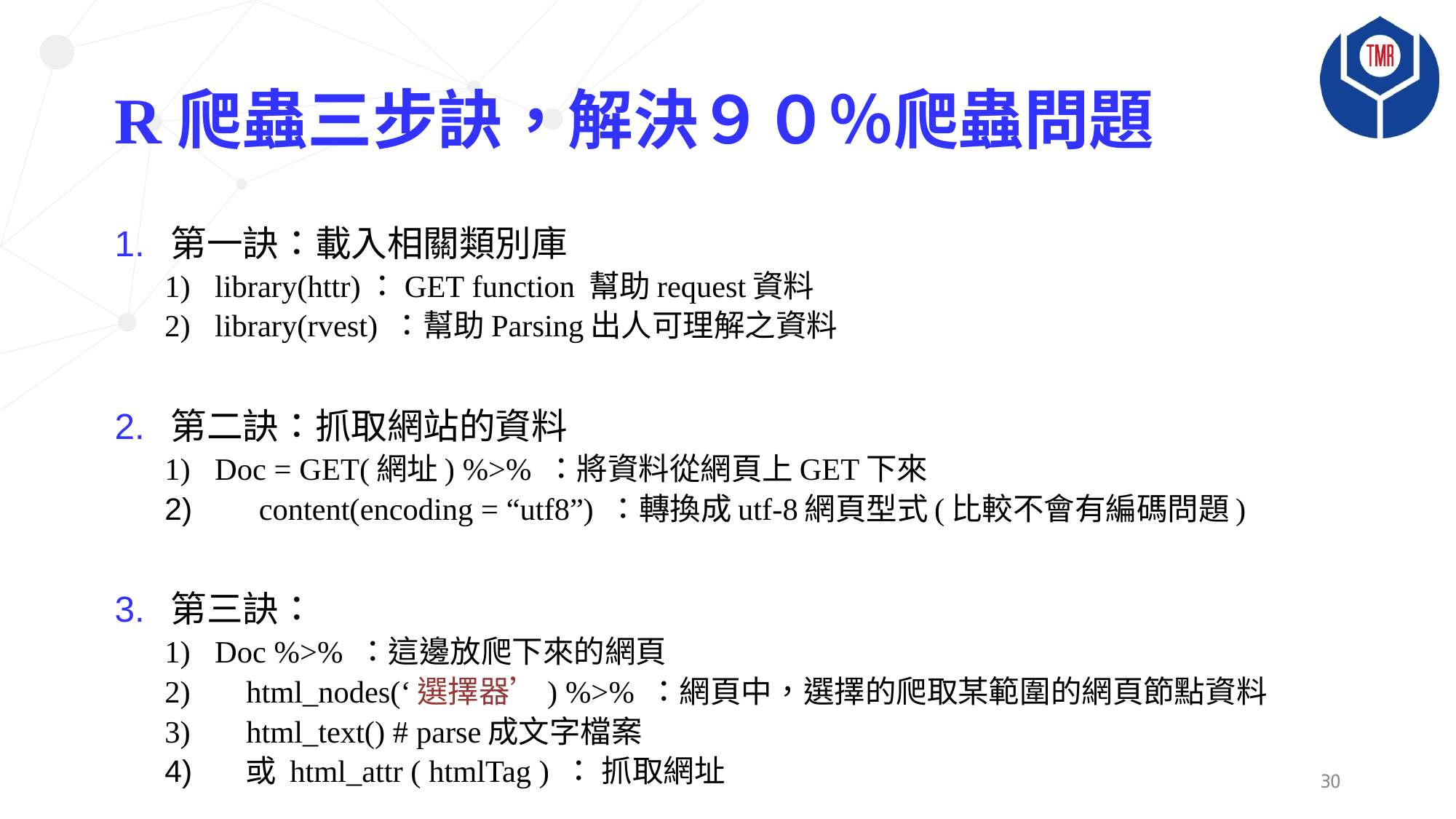

# R爬蟲三步訣，解決９０％爬蟲問題
第一訣：載入相關類別庫
library(httr)：GET function 幫助request資料
library(rvest) ：幫助Parsing出人可理解之資料

第二訣：抓取網站的資料
Doc = GET(網址) %>% ：將資料從網頁上GET下來
　 content(encoding = “utf8”) ：轉換成utf-8網頁型式(比較不會有編碼問題)

第三訣：
Doc %>% ：這邊放爬下來的網頁
    html_nodes(‘選擇器’) %>% ：網頁中，選擇的爬取某範圍的網頁節點資料
    html_text() # parse成文字檔案
　或 html_attr ( htmlTag ) ： 抓取網址

30